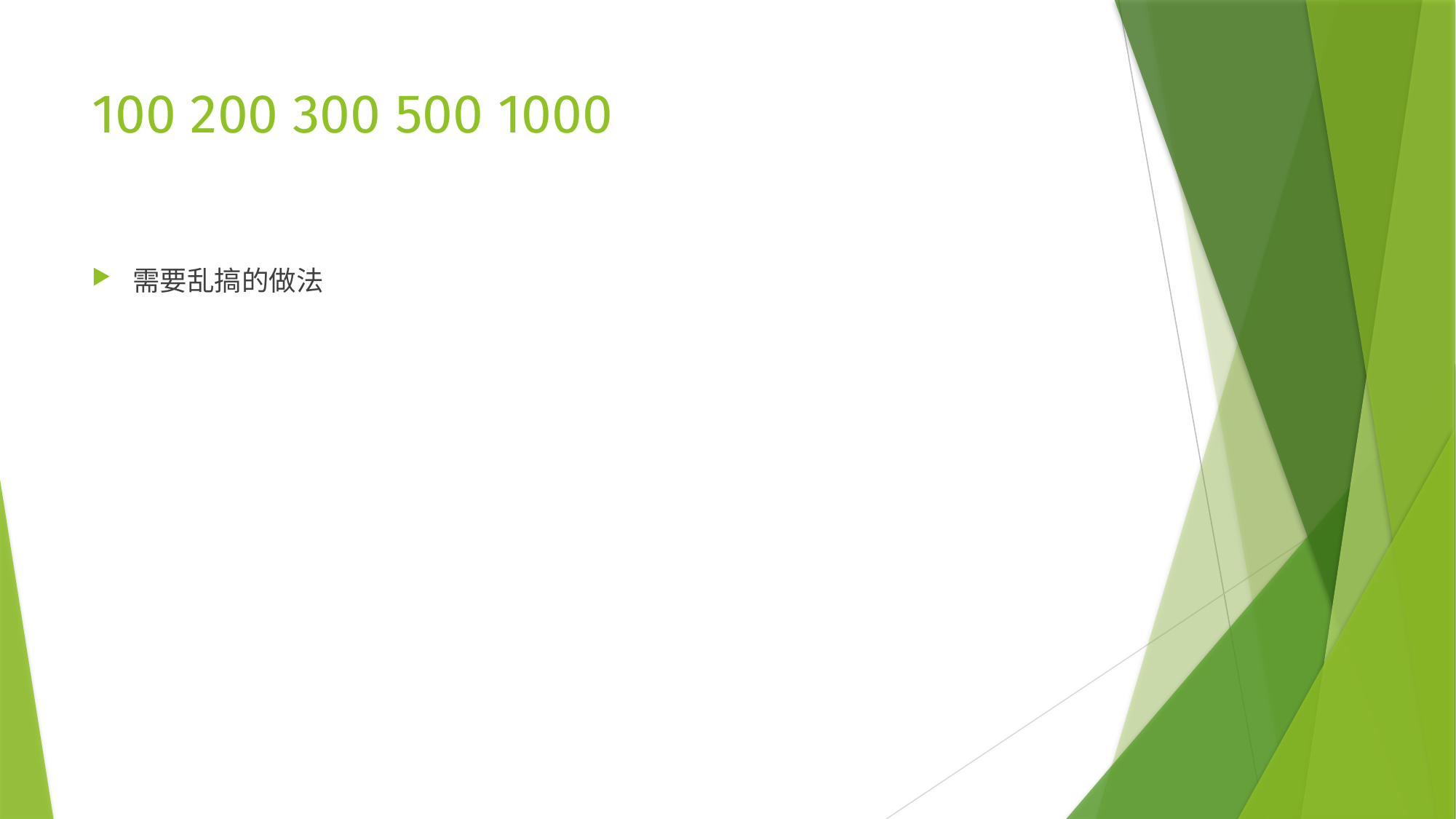

# 100 200 300 500 1000
需要乱搞的做法